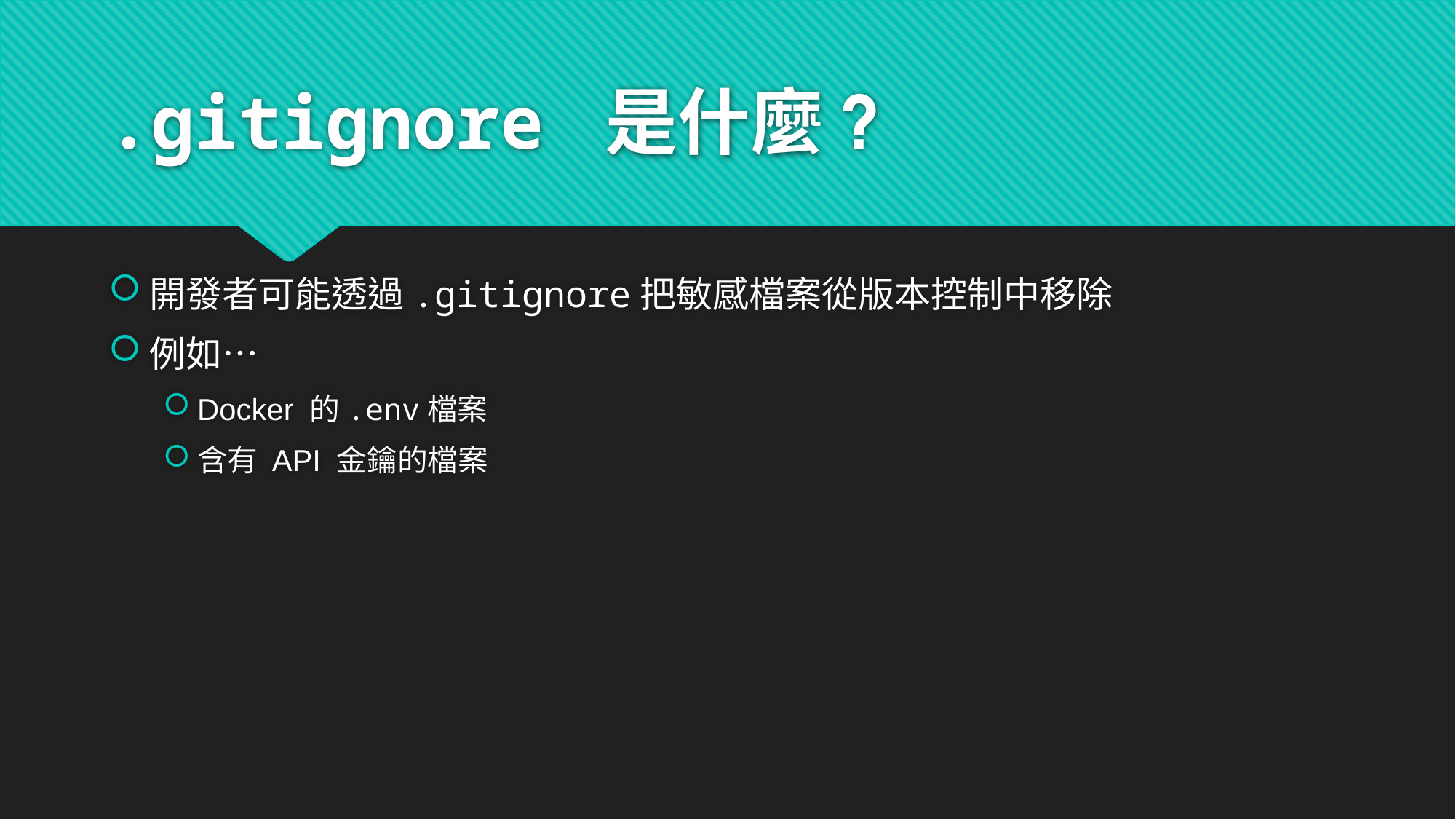

# .gitignore 是什麼?
開發者可能透過.gitignore把敏感檔案從版本控制中移除
例如…
Docker 的.env檔案
含有 API 金鑰的檔案